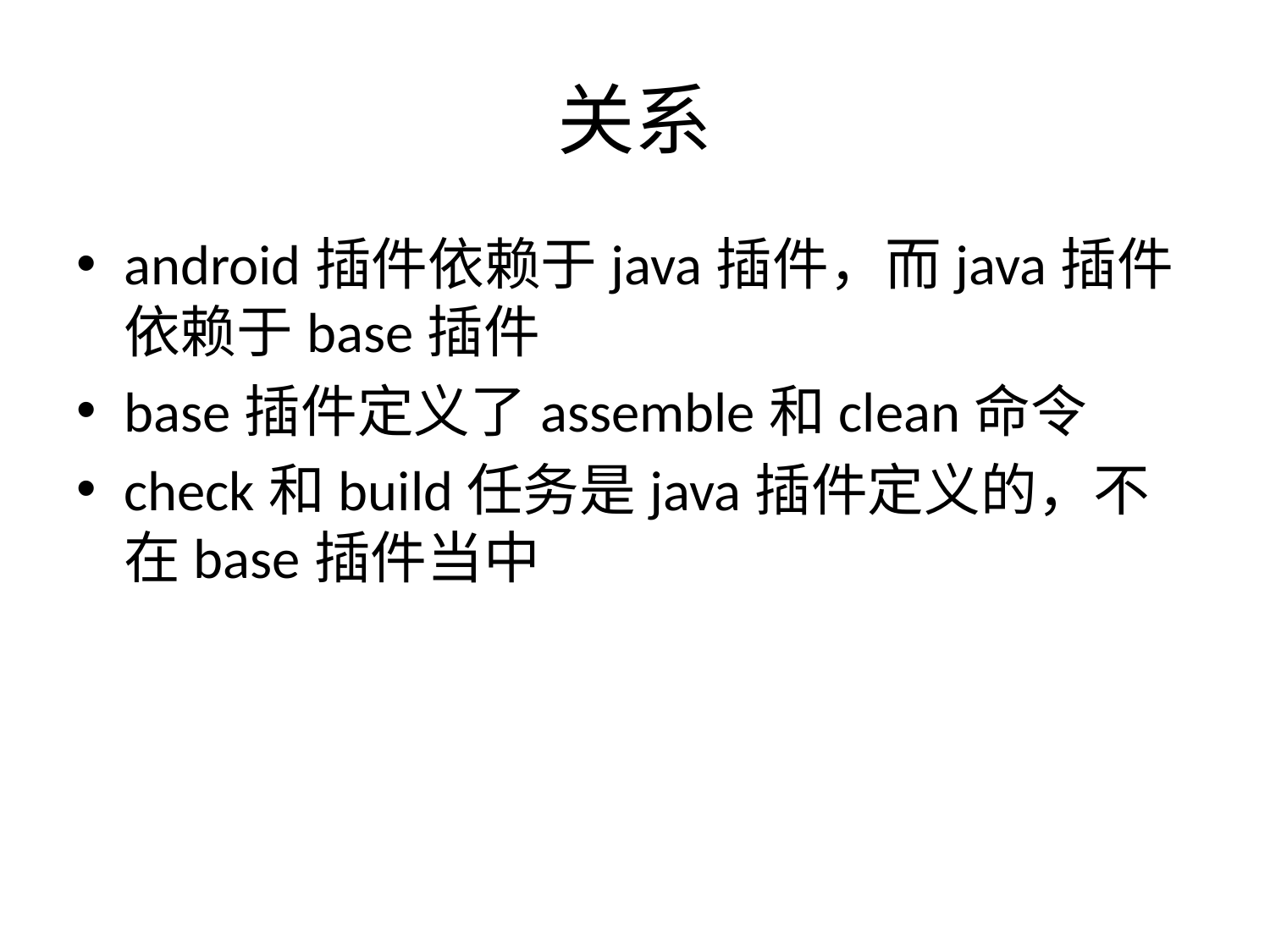

# 关系
android插件依赖于java插件，而java插件依赖于base插件
base插件定义了assemble和clean命令
check和build任务是java插件定义的，不在base插件当中